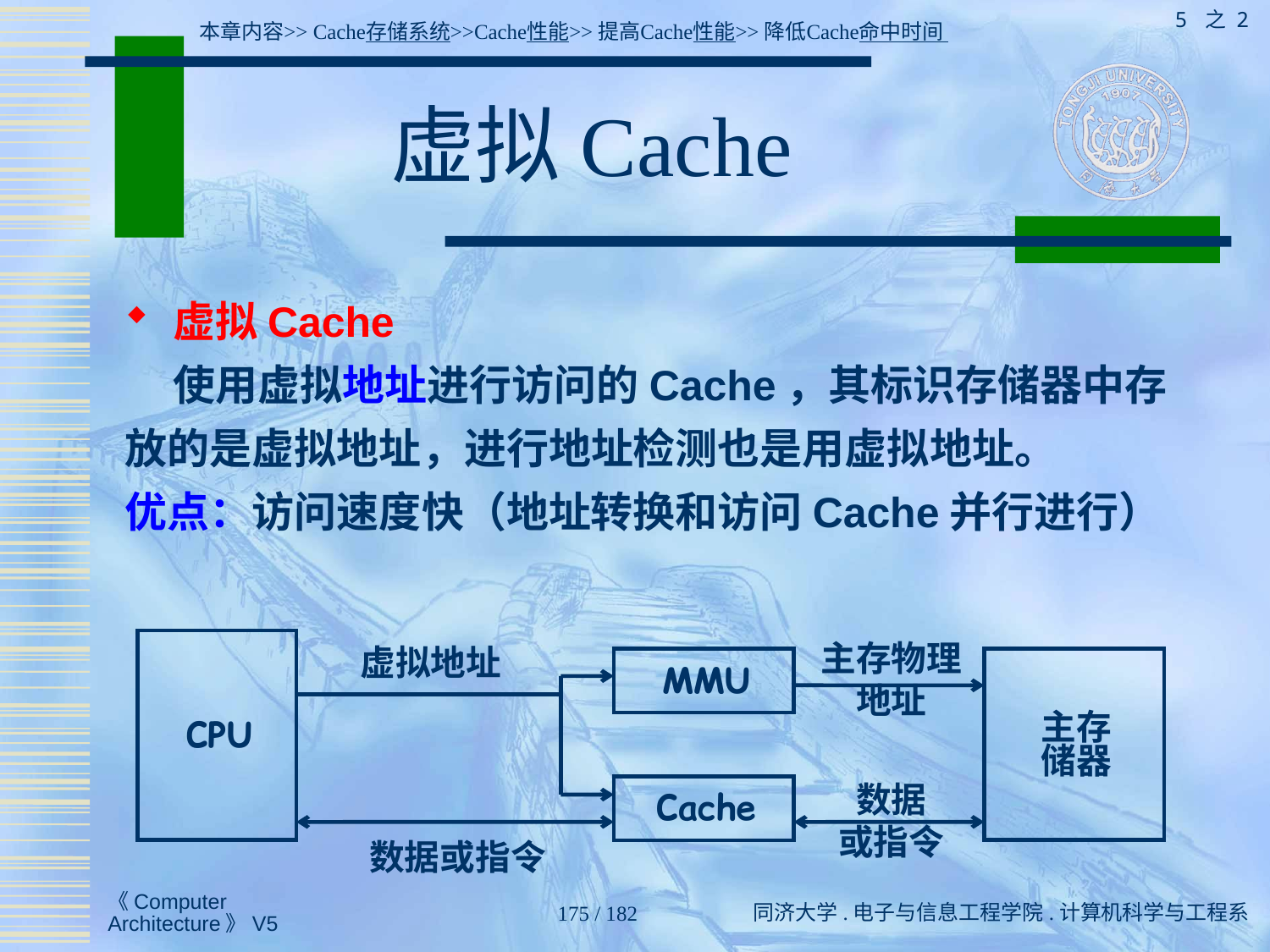

5 之 2
本章内容>> Cache存储系统>>Cache性能>>提高Cache性能>>降低Cache命中时间
# 虚拟Cache
虚拟Cache
    使用虚拟地址进行访问的Cache，其标识存储器中存放的是虚拟地址，进行地址检测也是用虚拟地址。
优点：访问速度快（地址转换和访问Cache并行进行）
主存物理
地址
CPU
虚拟地址
MMU
主存
储器

数据
或指令
Cache

数据或指令